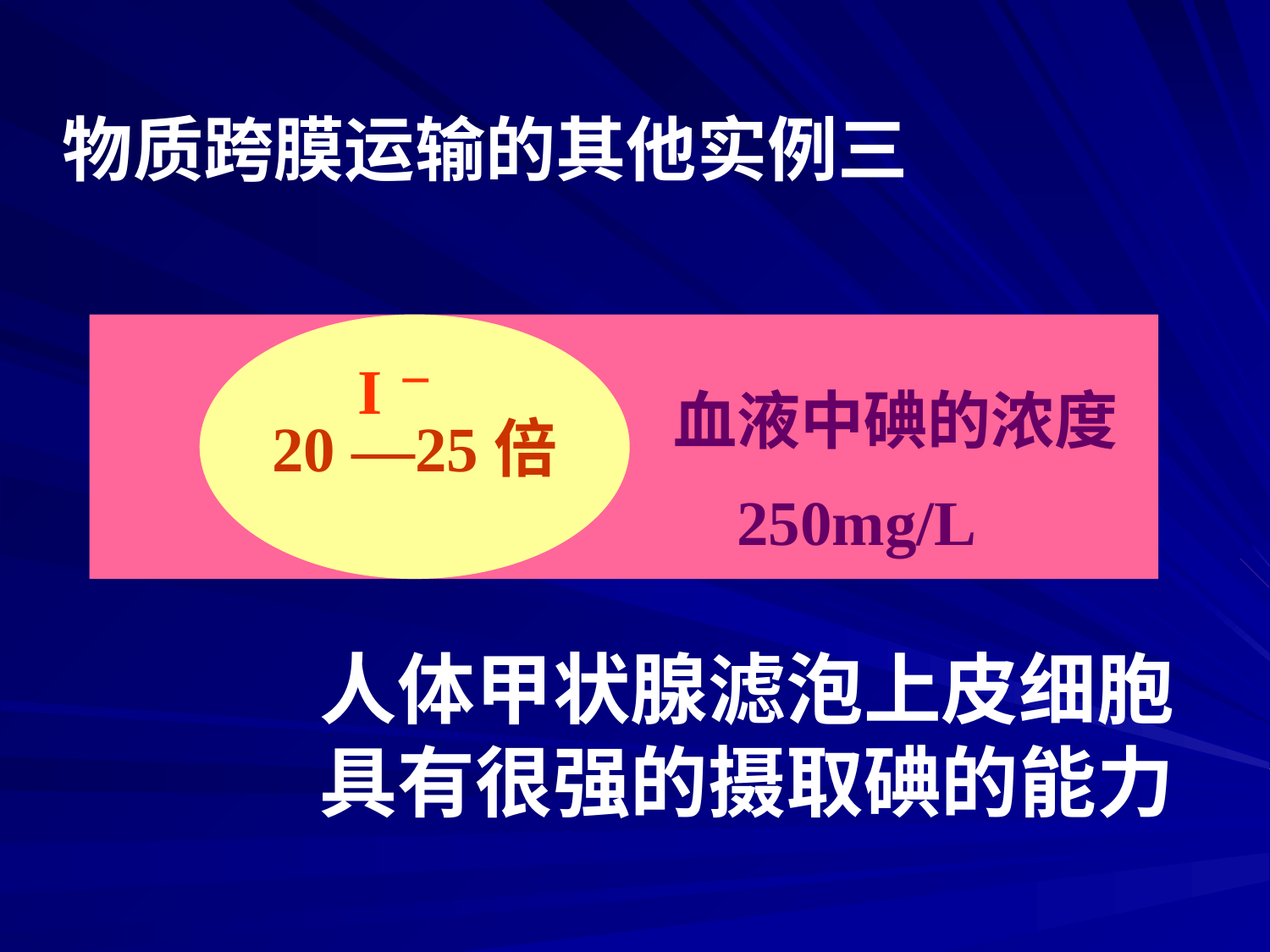

物质跨膜运输的其他实例三

20 —25倍
I－
血液中碘的浓度
250mg/L
人体甲状腺滤泡上皮细胞具有很强的摄取碘的能力